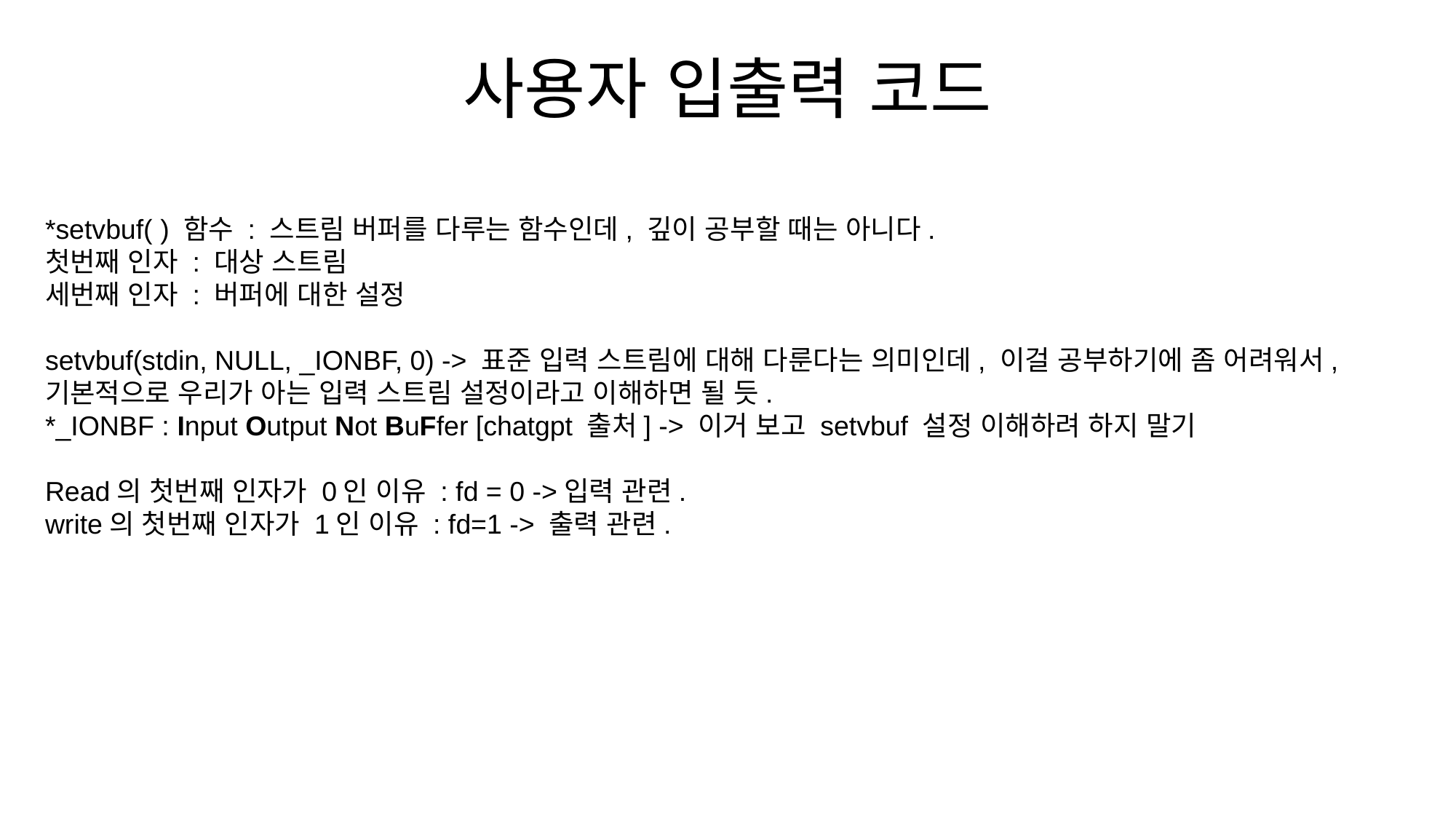

# 사용자 입출력 코드
*setvbuf( ) 함수 : 스트림 버퍼를 다루는 함수인데, 깊이 공부할 때는 아니다.
첫번째 인자 : 대상 스트림
세번째 인자 : 버퍼에 대한 설정

setvbuf(stdin, NULL, _IONBF, 0) -> 표준 입력 스트림에 대해 다룬다는 의미인데, 이걸 공부하기에 좀 어려워서, 기본적으로 우리가 아는 입력 스트림 설정이라고 이해하면 될 듯.
*_IONBF : Input Output Not BuFfer [chatgpt 출처] -> 이거 보고 setvbuf 설정 이해하려 하지 말기

Read의 첫번째 인자가 0인 이유 : fd = 0 ->입력 관련.
write의 첫번째 인자가 1인 이유 : fd=1 -> 출력 관련.